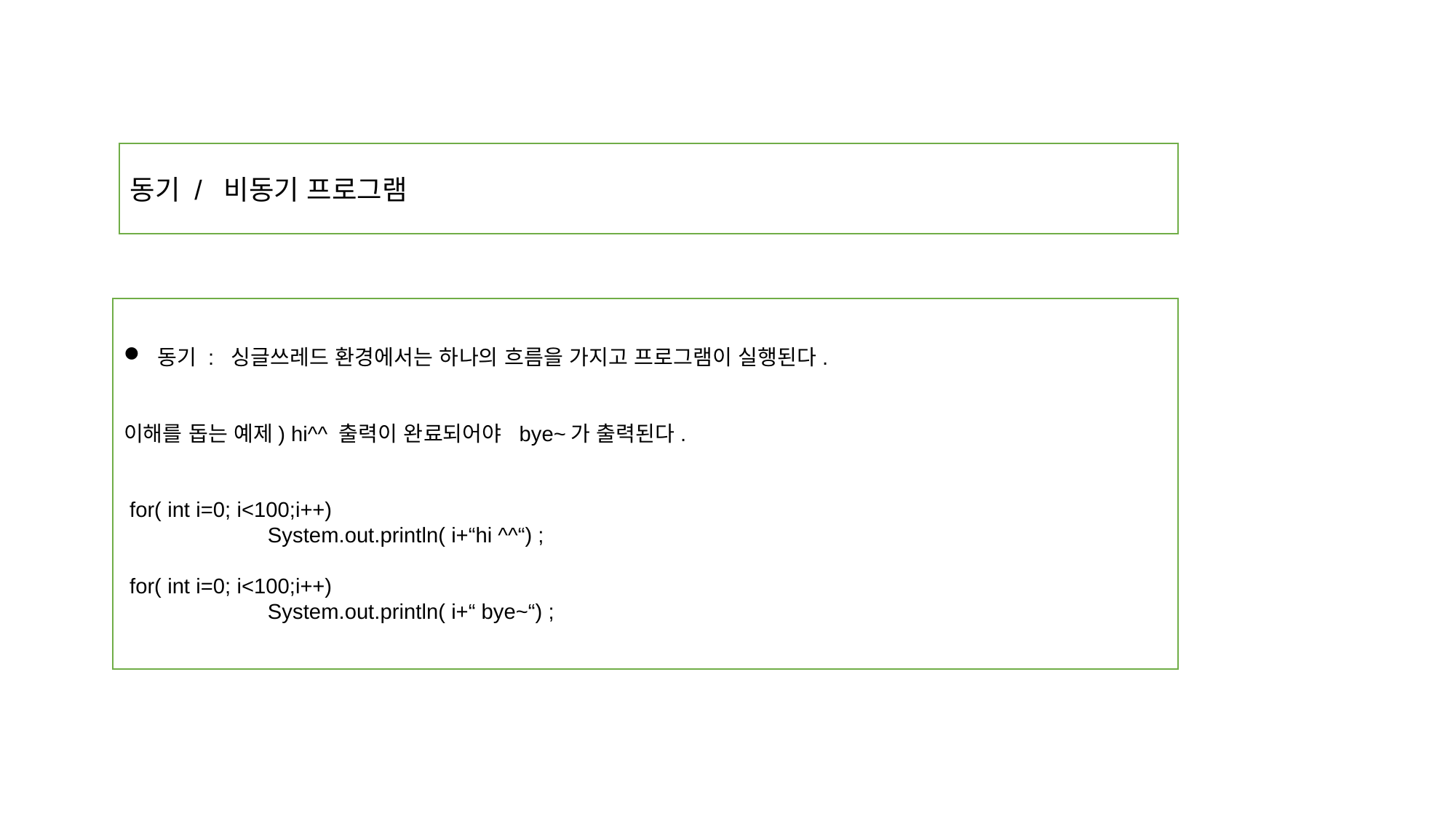

동기 /  비동기 프로그램
동기 :  싱글쓰레드 환경에서는 하나의 흐름을 가지고 프로그램이 실행된다.

이해를 돕는 예제) hi^^ 출력이 완료되어야  bye~가 출력된다.

 for( int i=0; i<100;i++)
                        System.out.println( i+“hi ^^“) ;

 for( int i=0; i<100;i++)
                        System.out.println( i+“ bye~“) ;